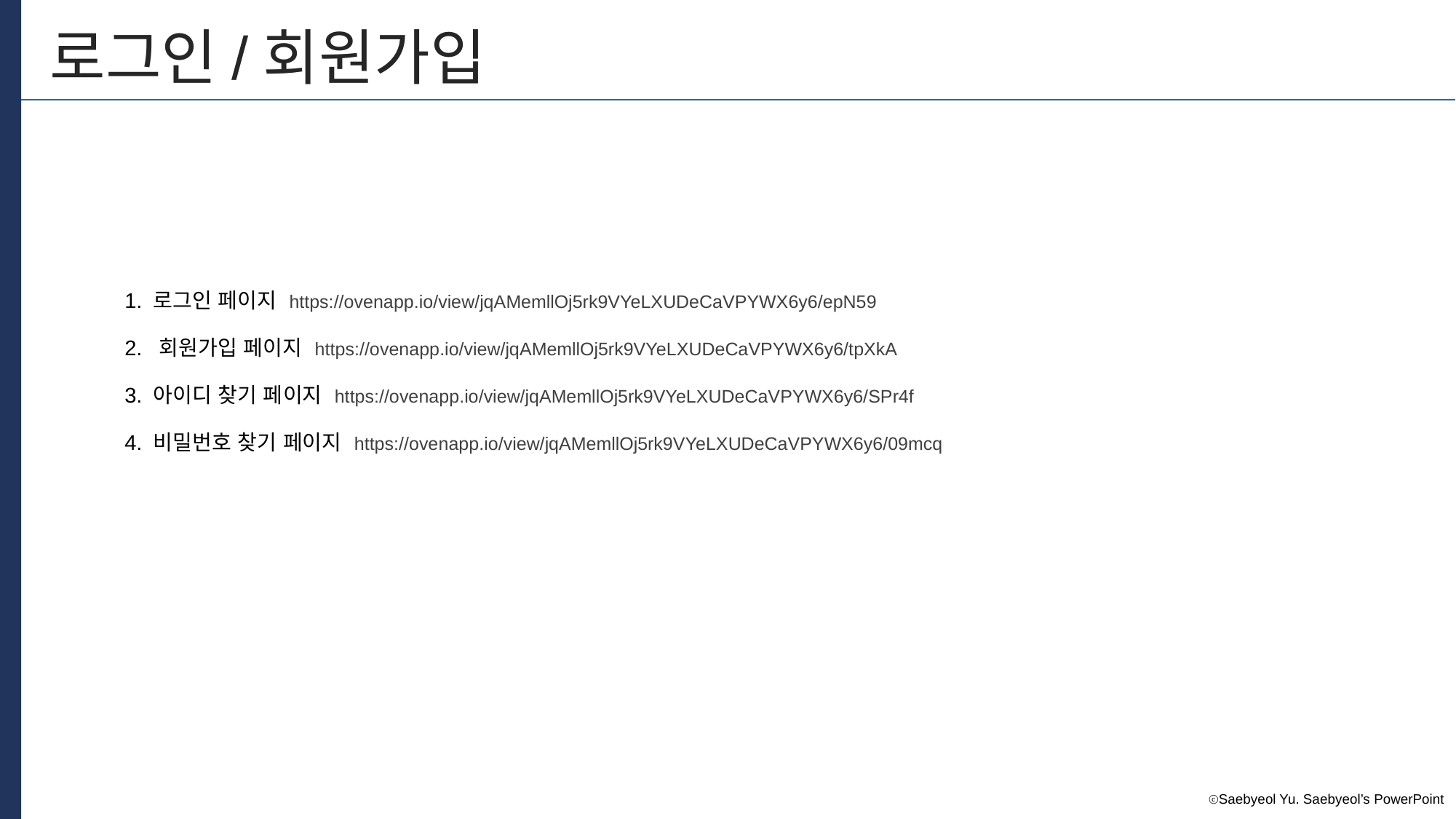

로그인/회원가입
| 1. 로그인 페이지 https://ovenapp.io/view/jqAMemllOj5rk9VYeLXUDeCaVPYWX6y6/epN59 |
| --- |
| 2. 회원가입 페이지 https://ovenapp.io/view/jqAMemllOj5rk9VYeLXUDeCaVPYWX6y6/tpXkA |
| 3. 아이디 찾기 페이지 https://ovenapp.io/view/jqAMemllOj5rk9VYeLXUDeCaVPYWX6y6/SPr4f |
| 4. 비밀번호 찾기 페이지 https://ovenapp.io/view/jqAMemllOj5rk9VYeLXUDeCaVPYWX6y6/09mcq |